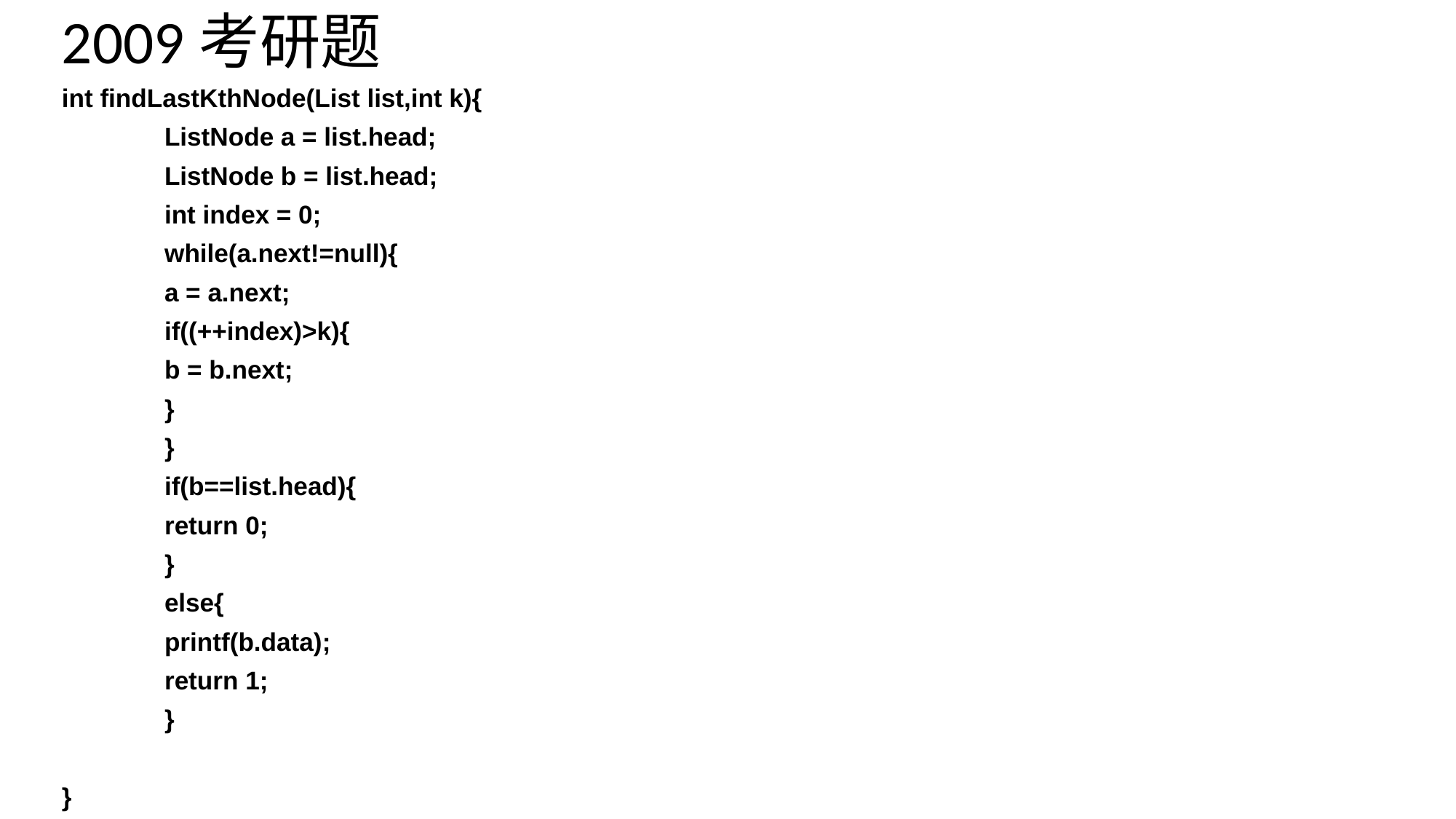

# 2009考研题
int findLastKthNode(List list,int k){
	ListNode a = list.head;
	ListNode b = list.head;
	int index = 0;
	while(a.next!=null){
		a = a.next;
		if((++index)>k){
			b = b.next;
		}
	}
	if(b==list.head){
		return 0;
	}
	else{
		printf(b.data);
		return 1;
	}

}